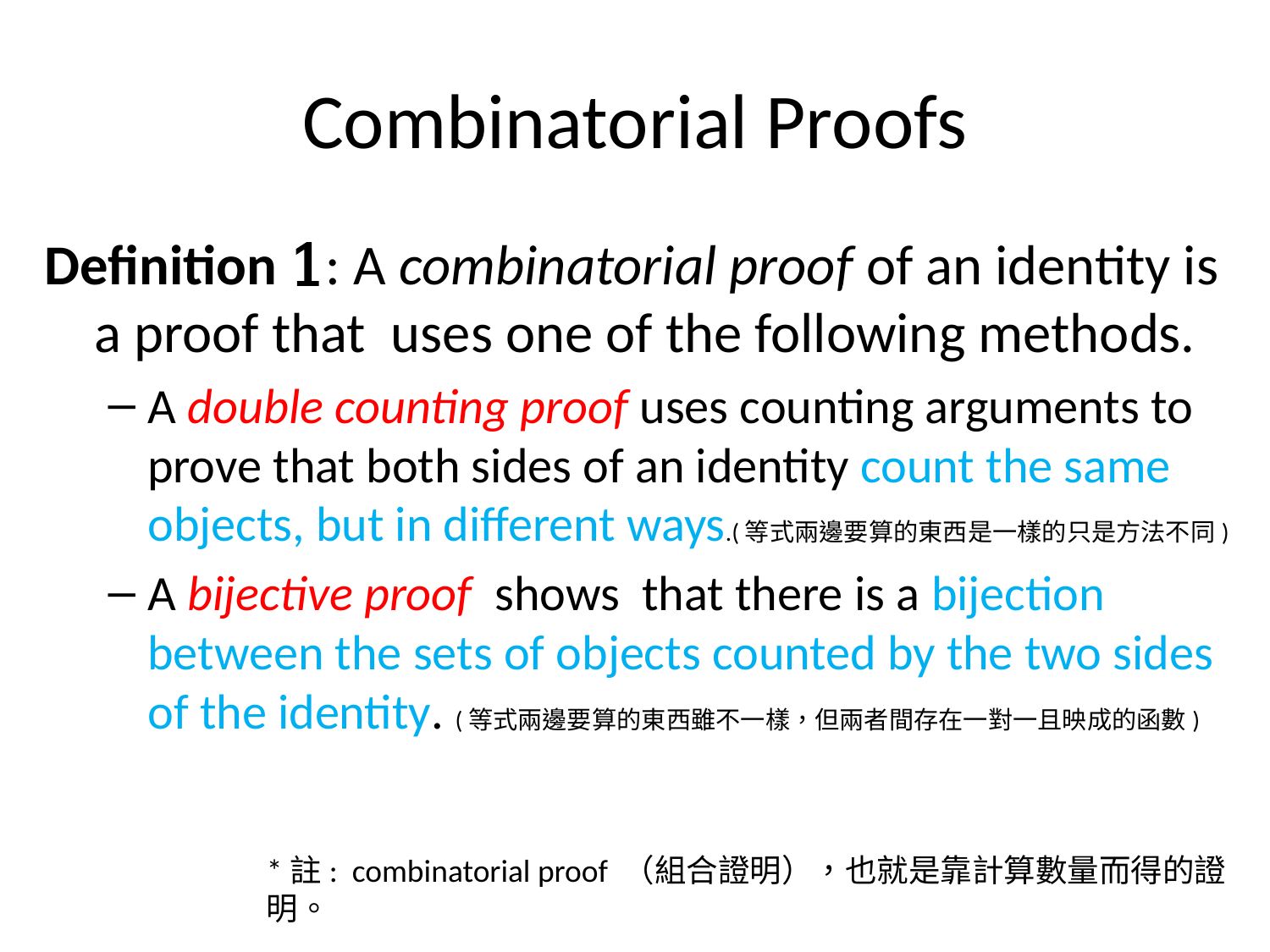

# Combinatorial Proofs
Definition 1: A combinatorial proof of an identity is a proof that  uses one of the following methods.
A double counting proof uses counting arguments to prove that both sides of an identity count the same objects, but in different ways.(等式兩邊要算的東西是一樣的只是方法不同)
A bijective proof  shows  that there is a bijection between the sets of objects counted by the two sides of the identity. (等式兩邊要算的東西雖不一樣，但兩者間存在一對一且映成的函數)
*註:  combinatorial proof （組合證明），也就是靠計算數量而得的證明。